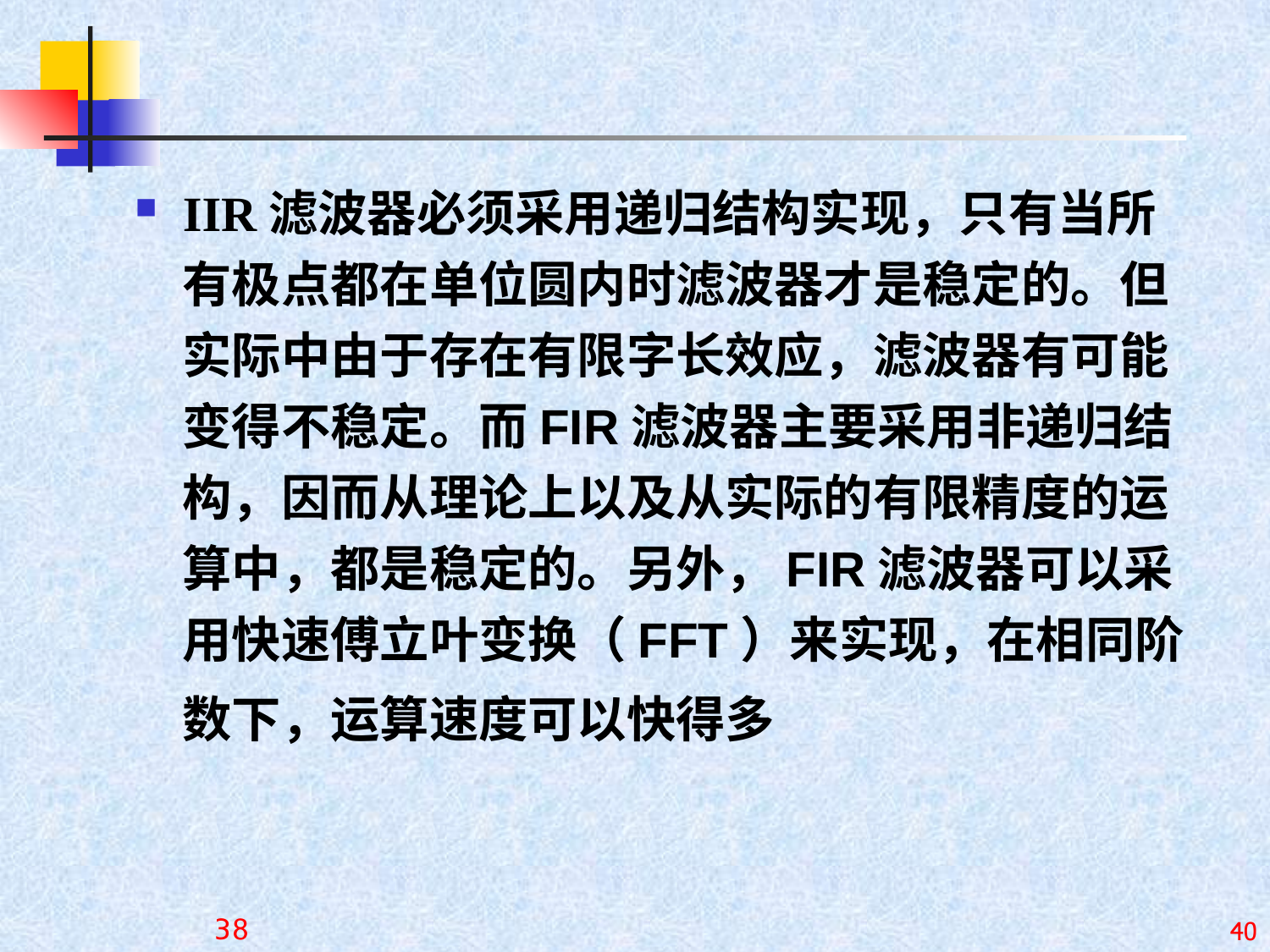

#
IIR滤波器必须采用递归结构实现，只有当所有极点都在单位圆内时滤波器才是稳定的。但实际中由于存在有限字长效应，滤波器有可能变得不稳定。而FIR滤波器主要采用非递归结构，因而从理论上以及从实际的有限精度的运算中，都是稳定的。另外，FIR滤波器可以采用快速傅立叶变换（FFT）来实现，在相同阶数下，运算速度可以快得多
38
40